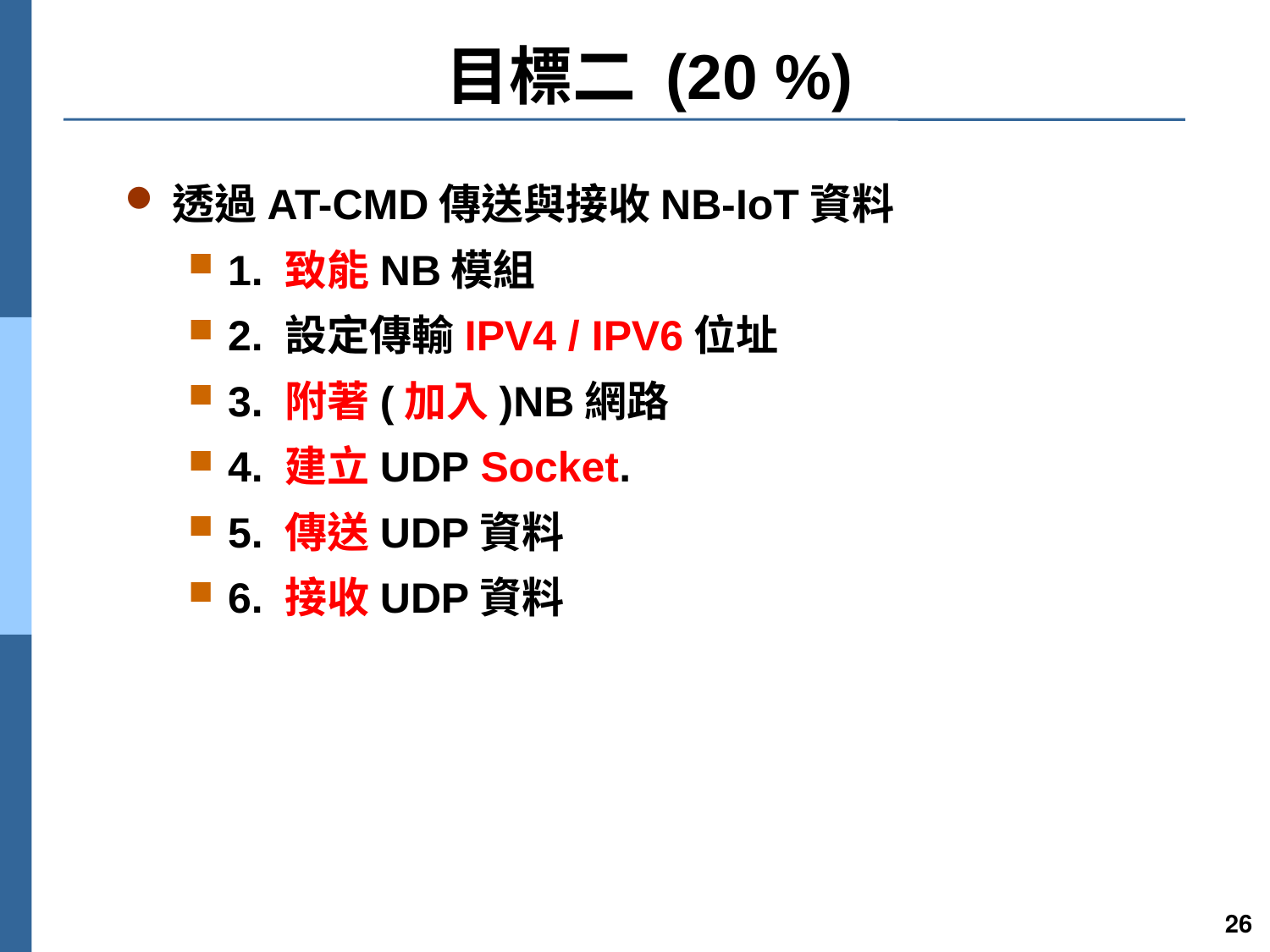

# 目標二 (20 %)
透過AT-CMD傳送與接收NB-IoT資料
1. 致能NB模組
2. 設定傳輸IPV4 / IPV6位址
3. 附著(加入)NB網路
4. 建立UDP Socket.
5. 傳送UDP資料
6. 接收UDP資料